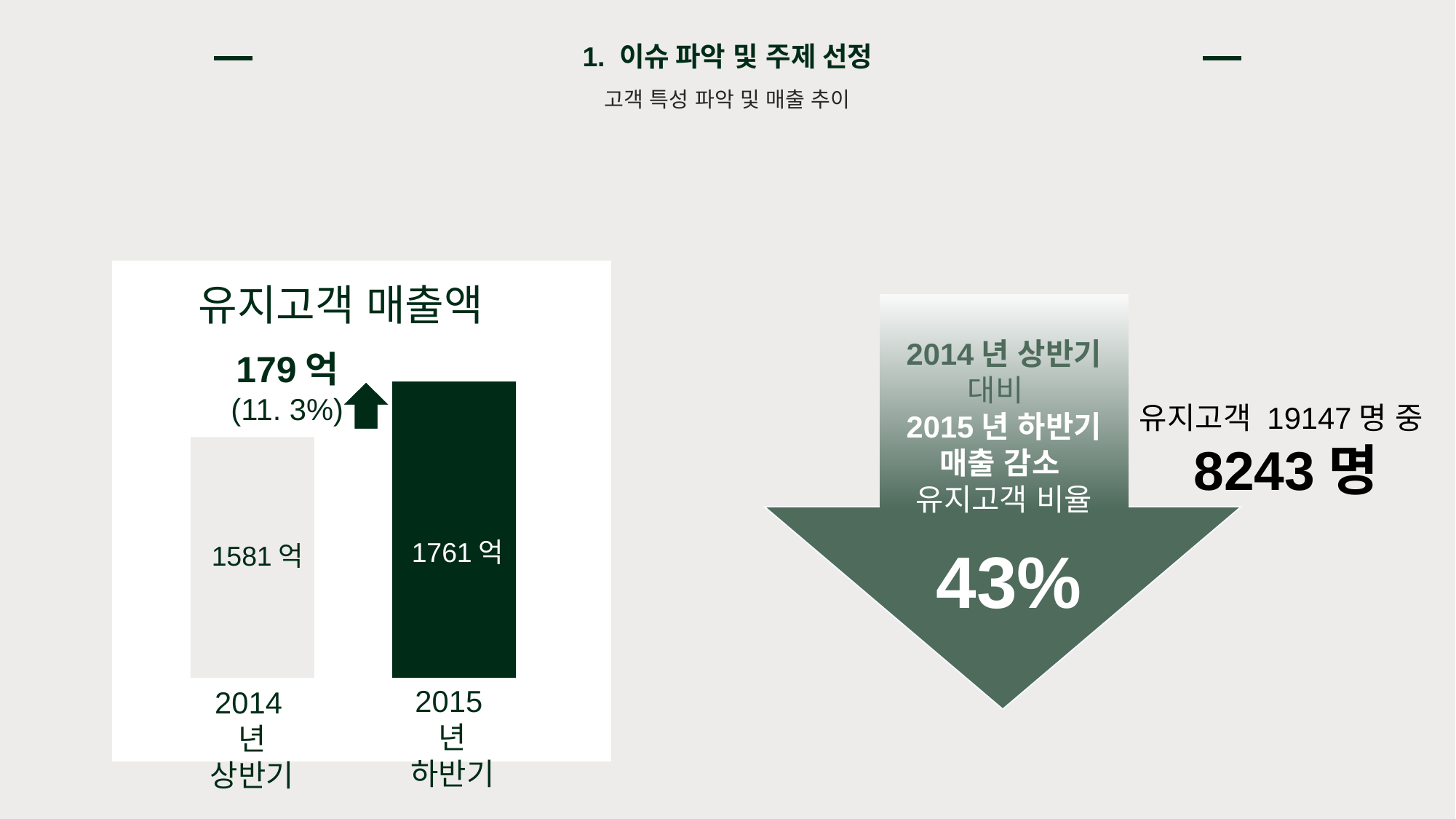

1. 이슈 파악 및 주제 선정
고객 특성 파악 및 매출 추이

 유지고객 매출액

2014년 상반기
대비
2015년 하반기 매출 감소
유지고객 비율
179억
(11. 3%)

유지고객 19147명 중
8243명

1761억
43%
1581억
2015년 하반기
2014년 상반기